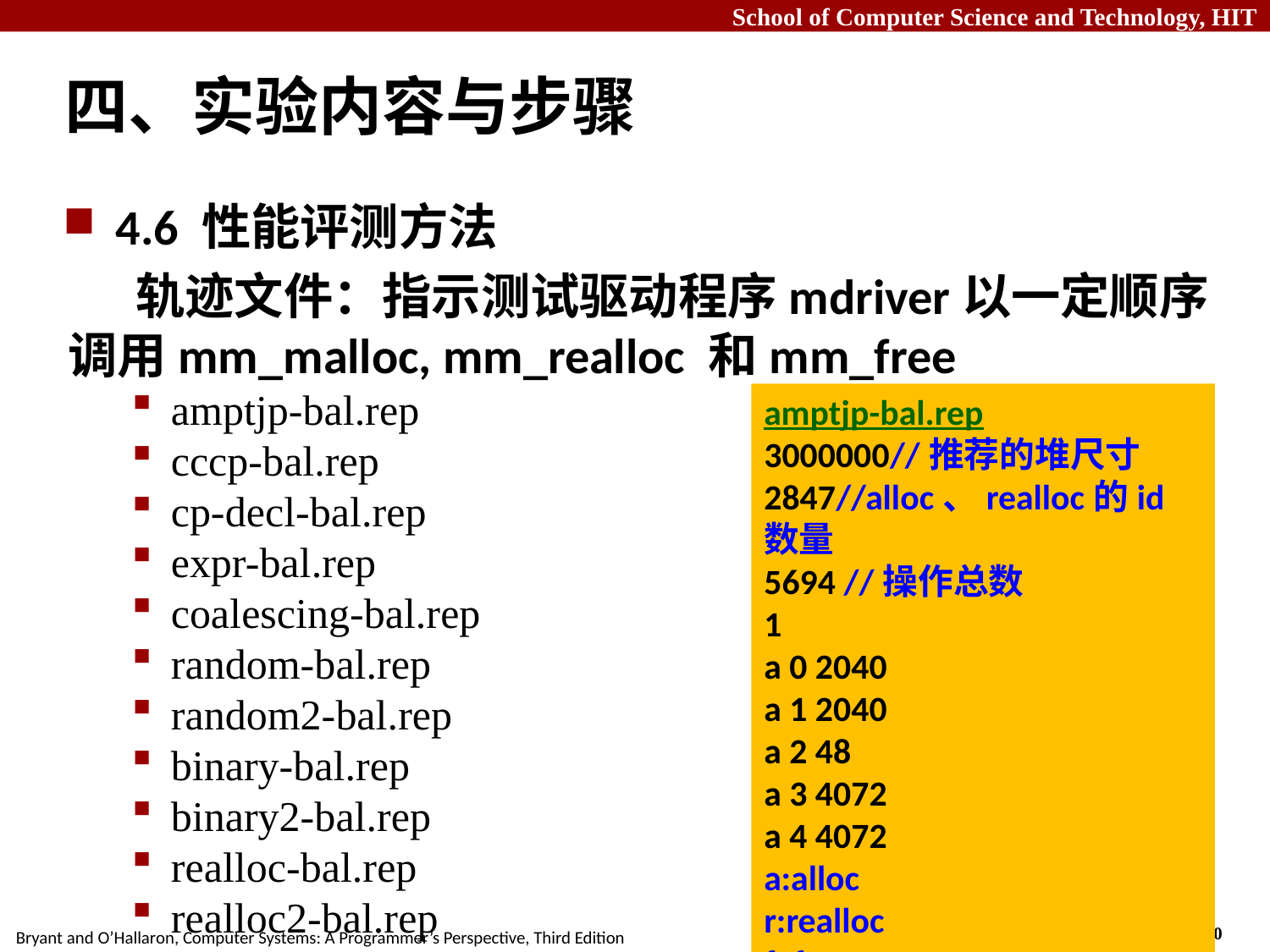

# 四、实验内容与步骤
4.6 性能评测方法
     轨迹文件：指示测试驱动程序mdriver以一定顺序调用mm_malloc, mm_realloc 和mm_free
amptjp-bal.rep
cccp-bal.rep
cp-decl-bal.rep
expr-bal.rep
coalescing-bal.rep
random-bal.rep
random2-bal.rep
binary-bal.rep
binary2-bal.rep
realloc-bal.rep
realloc2-bal.rep
amptjp-bal.rep
3000000//推荐的堆尺寸
2847//alloc、realloc的id数量
5694 //操作总数
1
a 0 2040
a 1 2040
a 2 48
a 3 4072
a 4 4072
a:alloc
r:realloc
f: free